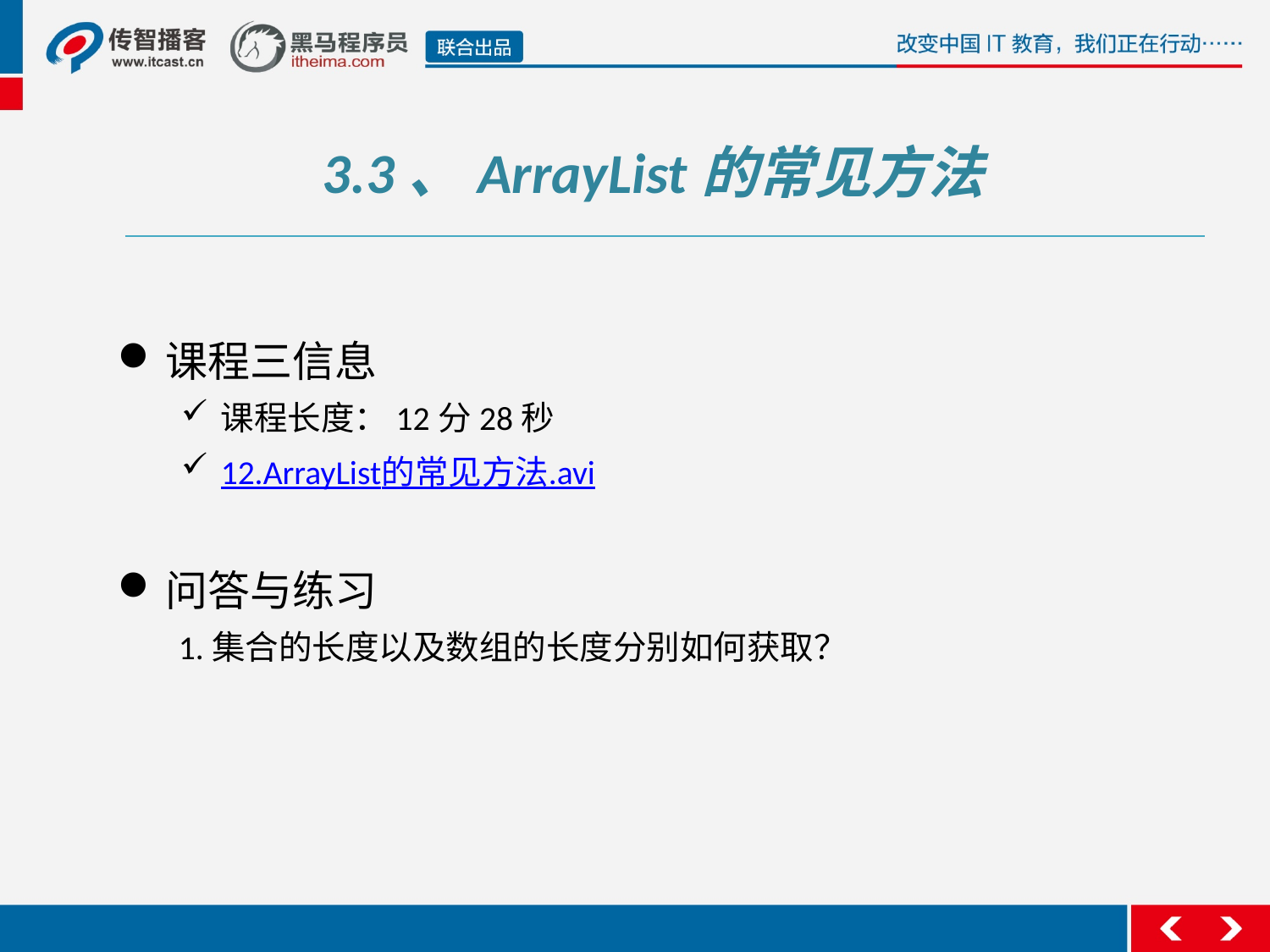

3.3、ArrayList的常见方法

课程三信息
课程长度：12分28秒
12.ArrayList的常见方法.avi

问答与练习
        1.集合的长度以及数组的长度分别如何获取？